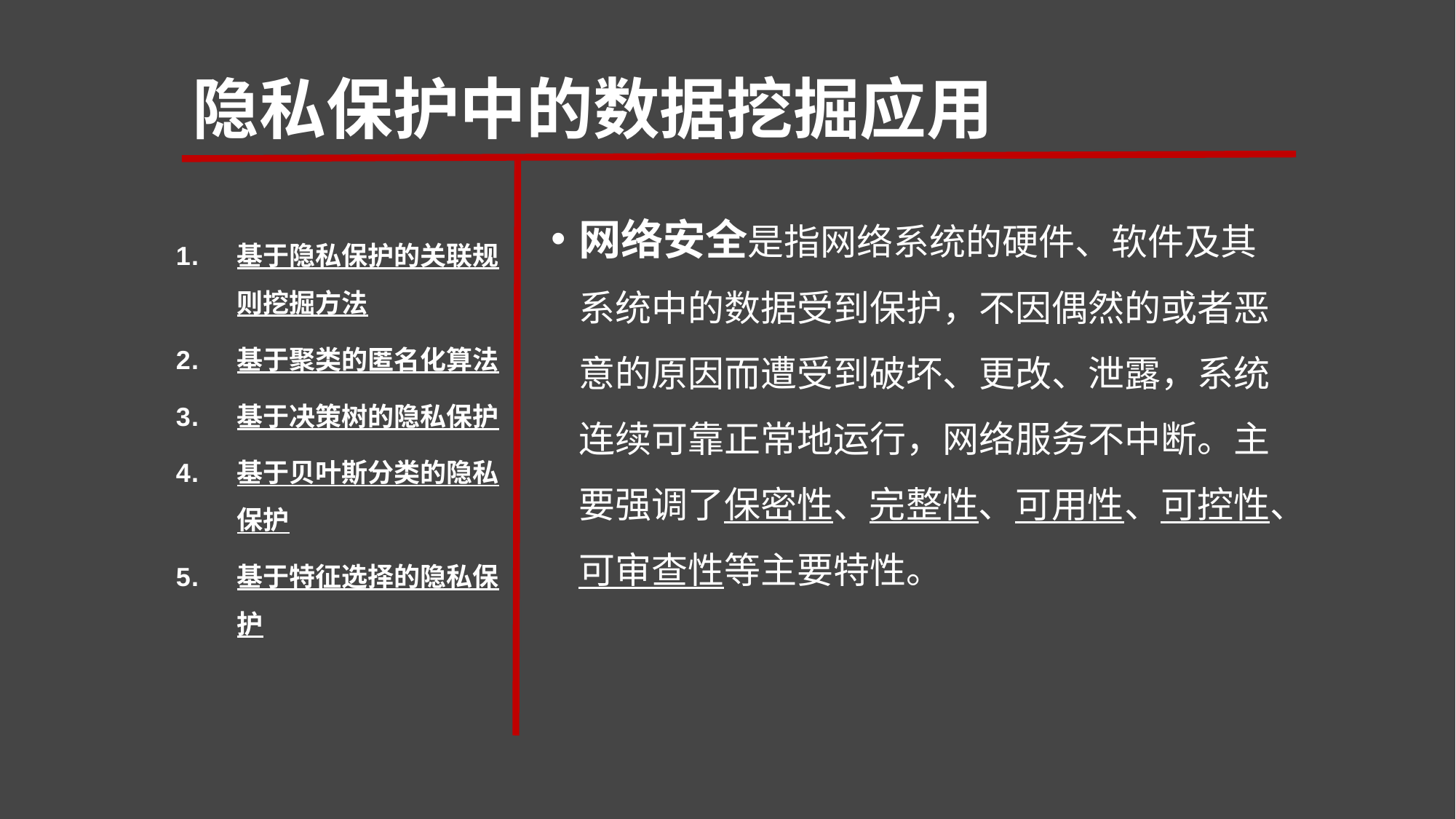

# 隐私保护中的数据挖掘应用
网络安全是指网络系统的硬件、软件及其系统中的数据受到保护，不因偶然的或者恶意的原因而遭受到破坏、更改、泄露，系统连续可靠正常地运行，网络服务不中断。主要强调了保密性、完整性、可用性、可控性、可审查性等主要特性。
基于隐私保护的关联规则挖掘方法
基于聚类的匿名化算法
基于决策树的隐私保护
基于贝叶斯分类的隐私保护
基于特征选择的隐私保护